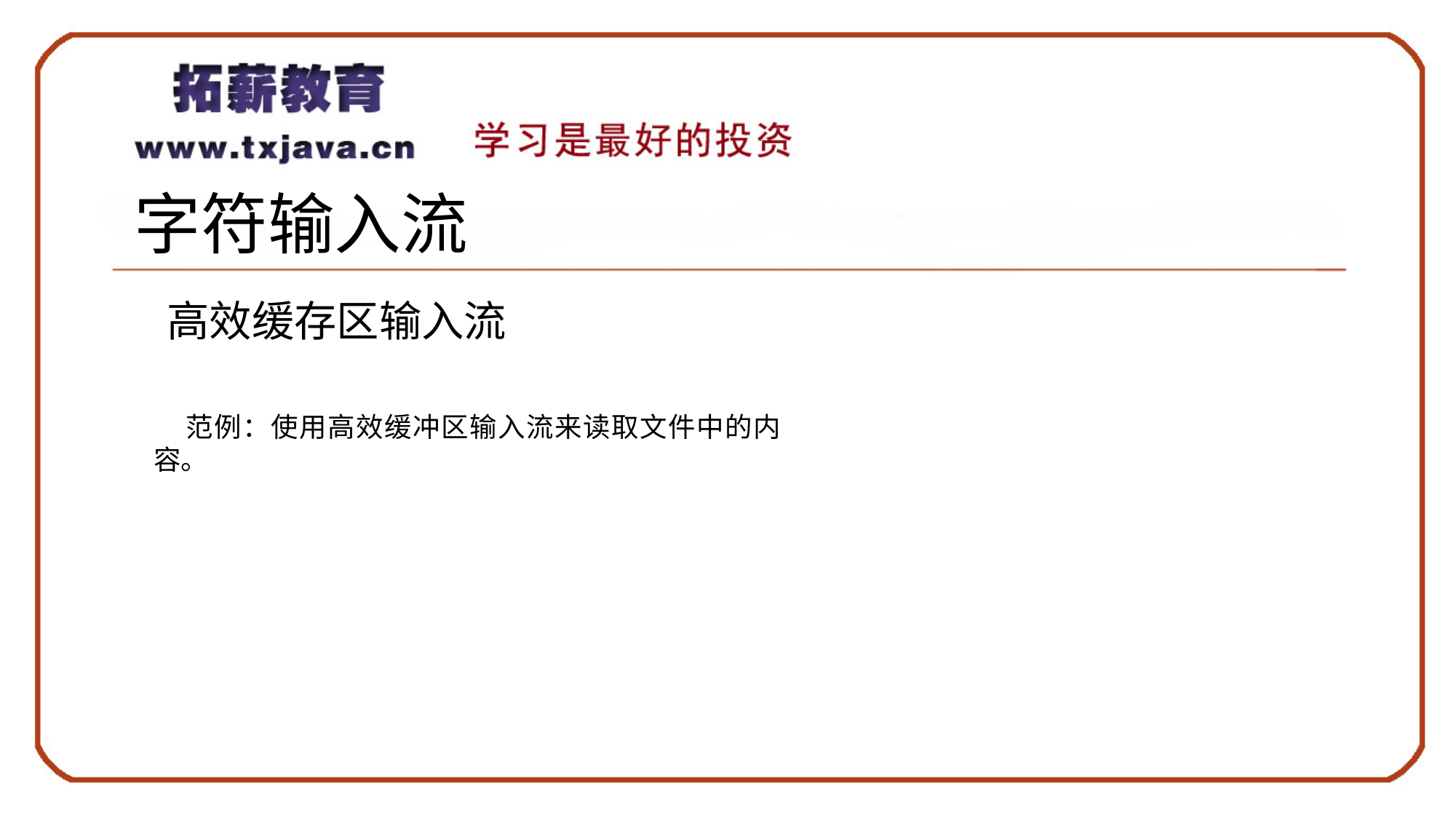

# 字符输入流
高效缓存区输入流
范例：使用高效缓冲区输入流来读取文件中的内容。